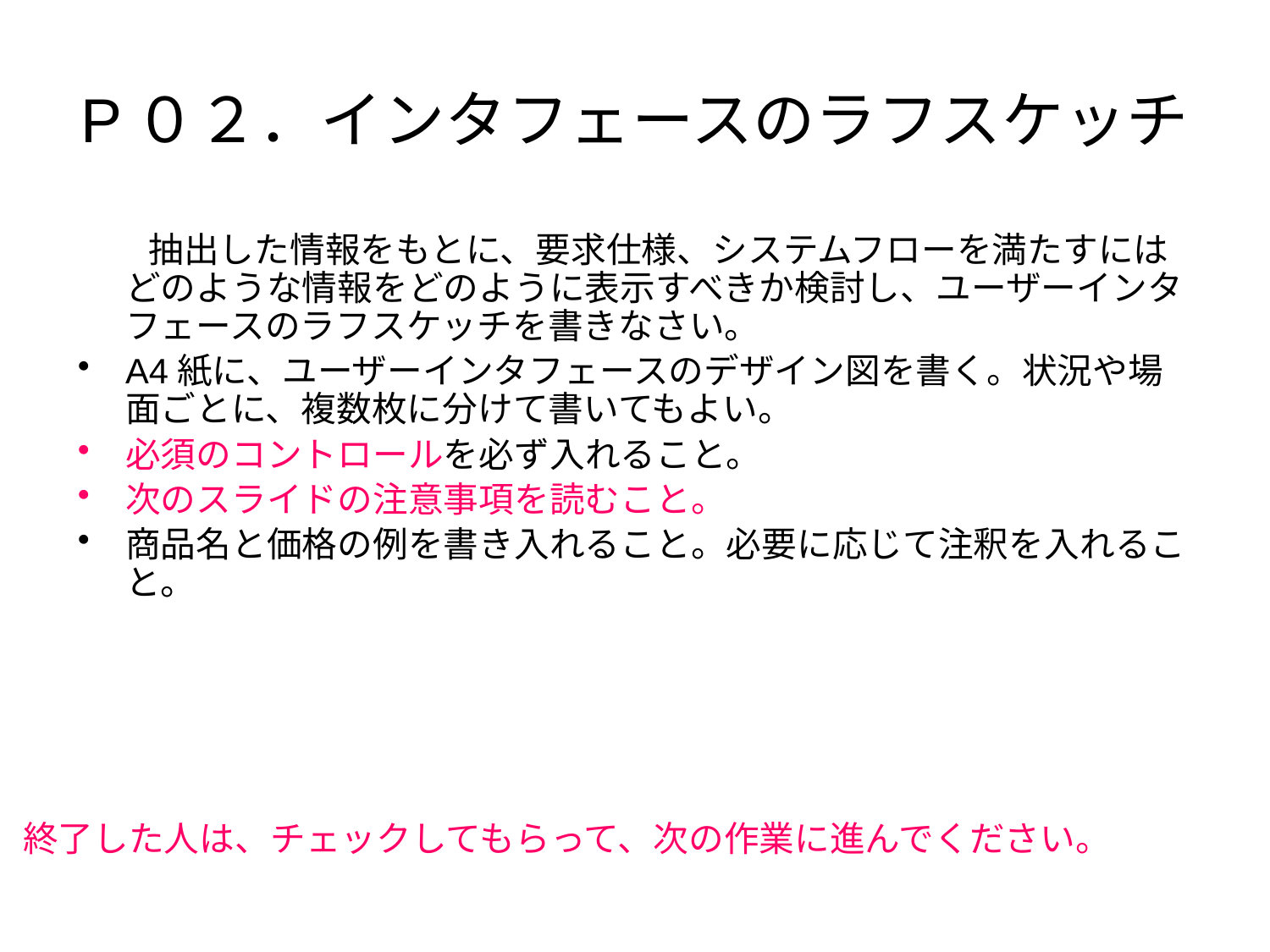

# P０２．インタフェースのラフスケッチ
　　抽出した情報をもとに、要求仕様、システムフローを満たすにはどのような情報をどのように表示すべきか検討し、ユーザーインタフェースのラフスケッチを書きなさい。
A4紙に、ユーザーインタフェースのデザイン図を書く。状況や場面ごとに、複数枚に分けて書いてもよい。
必須のコントロールを必ず入れること。
次のスライドの注意事項を読むこと。
商品名と価格の例を書き入れること。必要に応じて注釈を入れること。

終了した人は、チェックしてもらって、次の作業に進んでください。